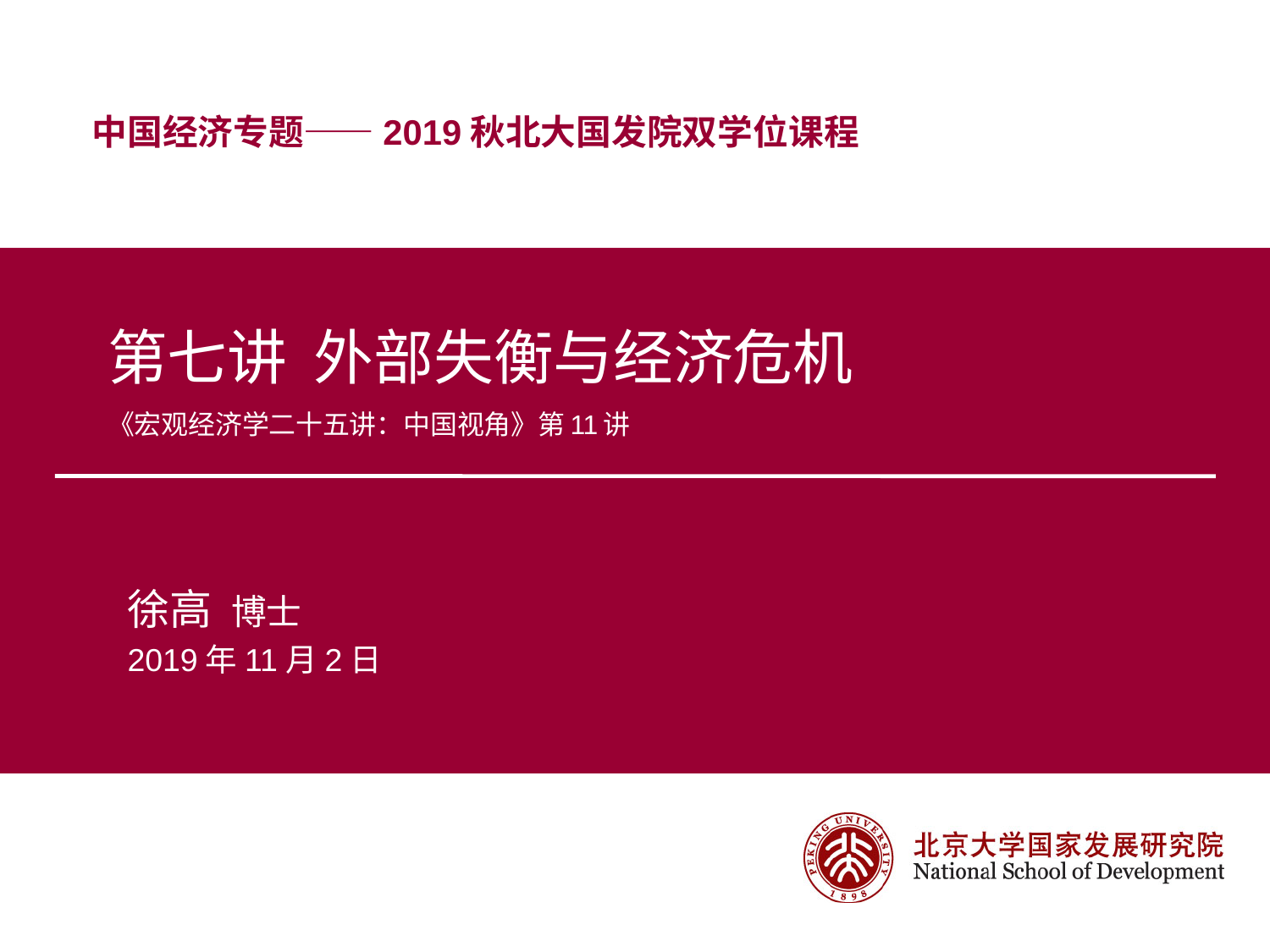

# 第七讲  外部失衡与经济危机 《宏观经济学二十五讲：中国视角》第11讲

徐高  博士
2019年11月2日